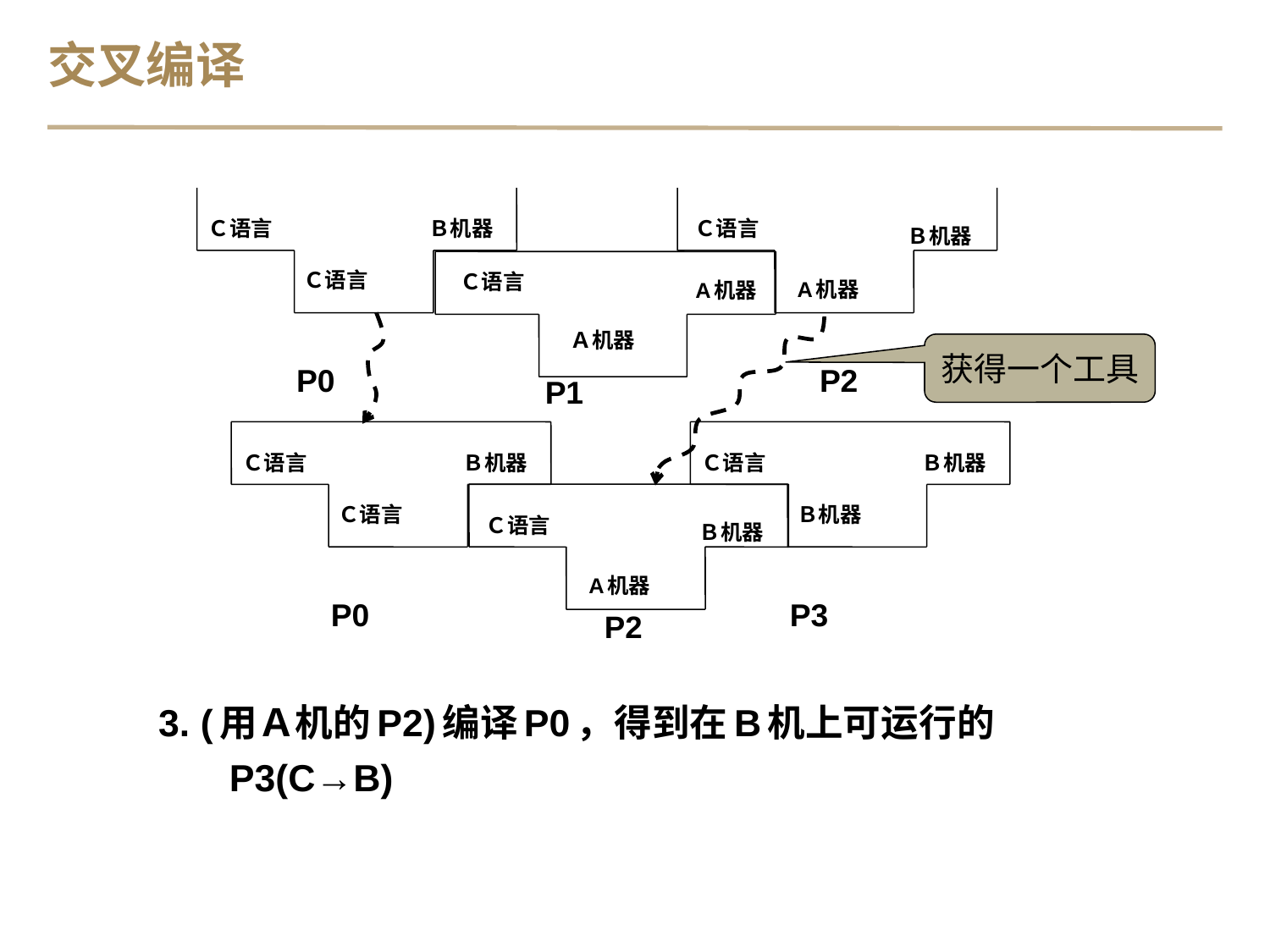

交叉编译

Ｃ语言
Ｂ机器
Ｃ语言
Ｂ机器

Ｃ语言
Ｃ语言
A机器
A机器

Ａ机器
获得一个工具
P0
P2
P1

Ｃ语言
Ｂ机器
Ｃ语言
Ｂ机器

Ｃ语言
Ｂ机器
Ｃ语言
Ｂ机器

A机器
P0
P3
P2

3. (用Ａ机的P2)编译P0，得到在B机上可运行的P3(C→B)